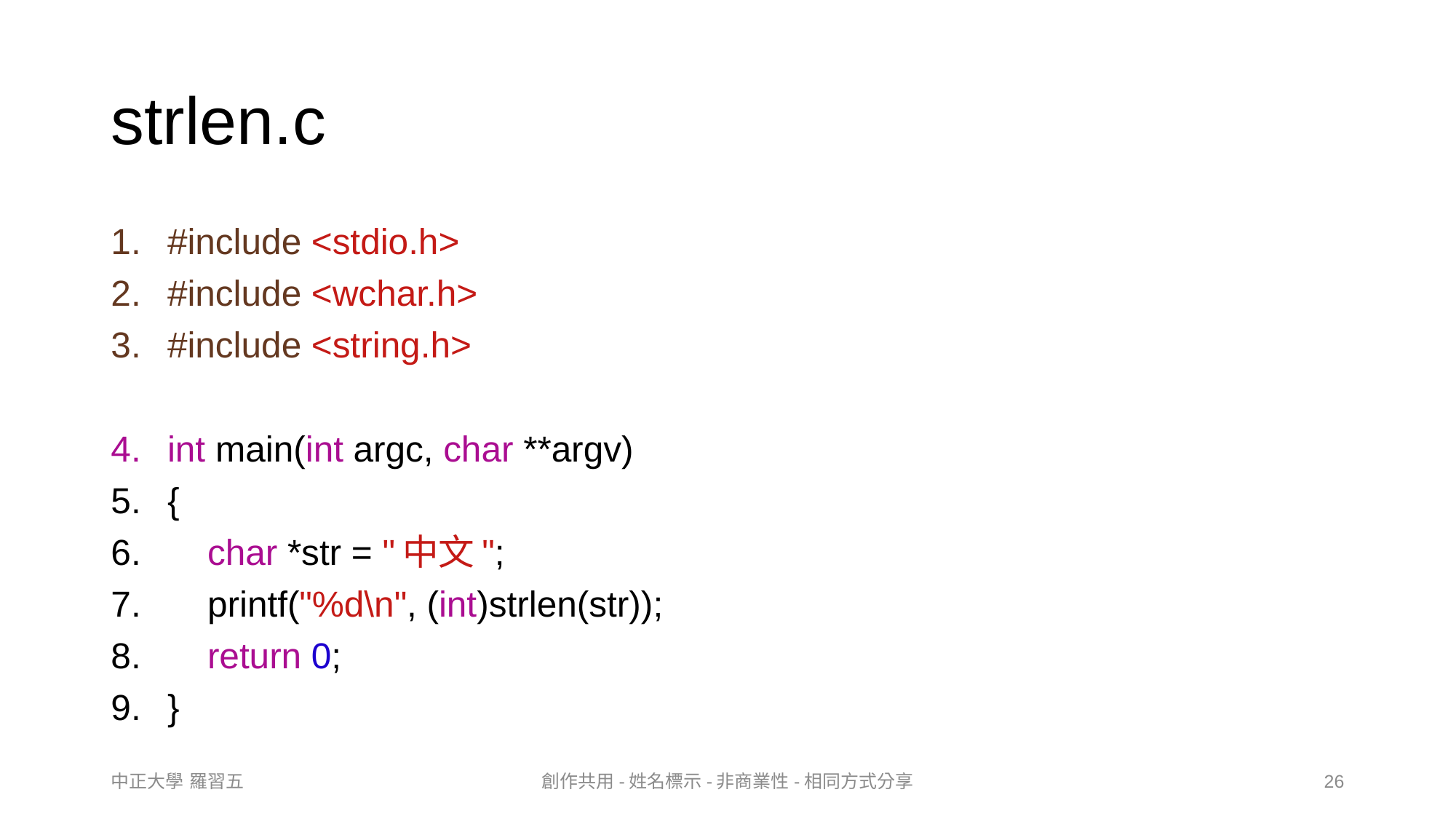

# strlen.c
#include <stdio.h>
#include <wchar.h>
#include <string.h>

int main(int argc, char **argv)
{
    char *str = "中文";
    printf("%d\n", (int)strlen(str));
    return 0;
}
中正大學 羅習五
創作共用-姓名標示-非商業性-相同方式分享
26